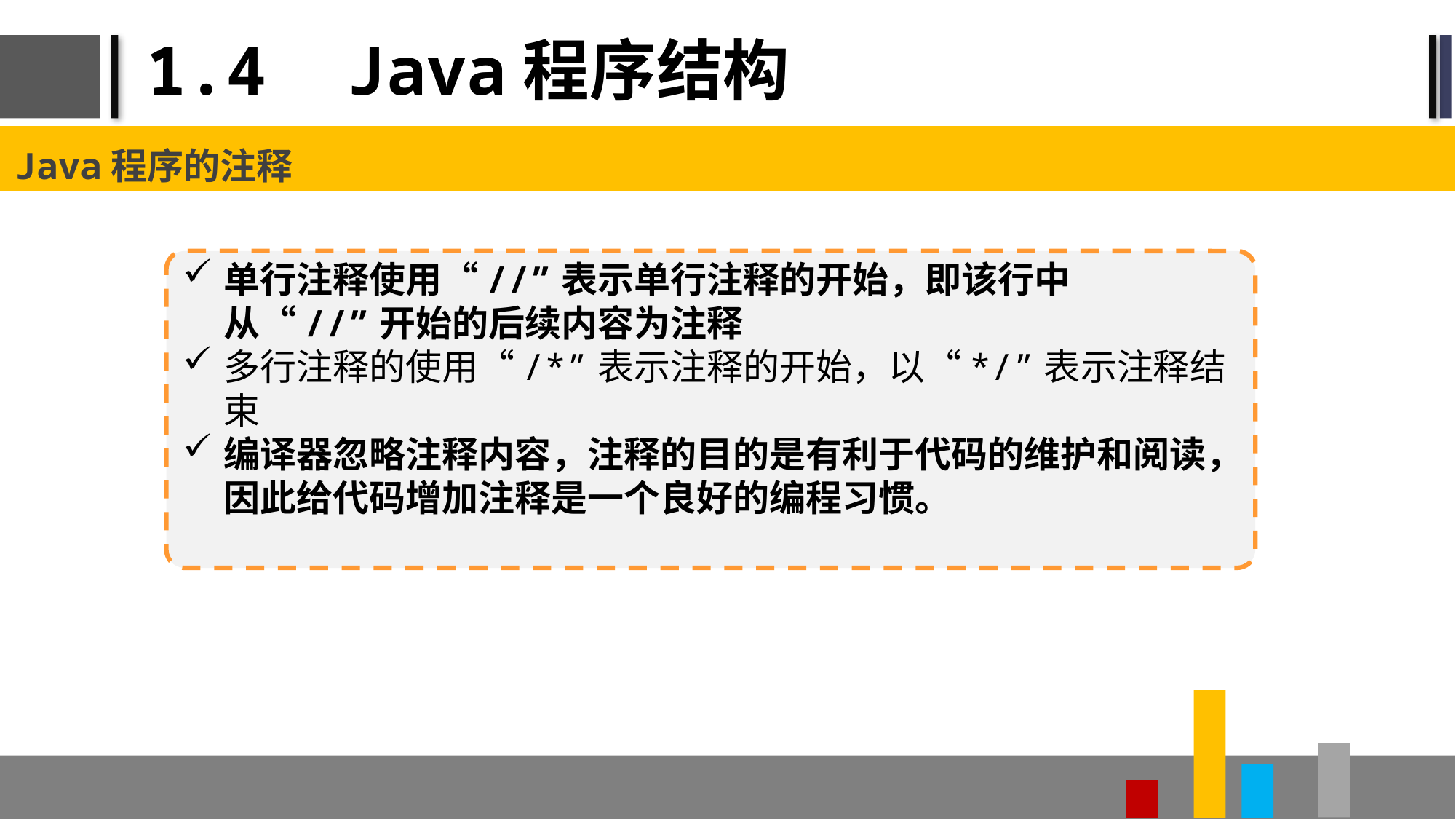

# 1.4  Java程序结构

Java程序的注释
单行注释使用“//”表示单行注释的开始，即该行中从“//”开始的后续内容为注释
多行注释的使用“/*”表示注释的开始，以“*/”表示注释结束
编译器忽略注释内容，注释的目的是有利于代码的维护和阅读，因此给代码增加注释是一个良好的编程习惯。